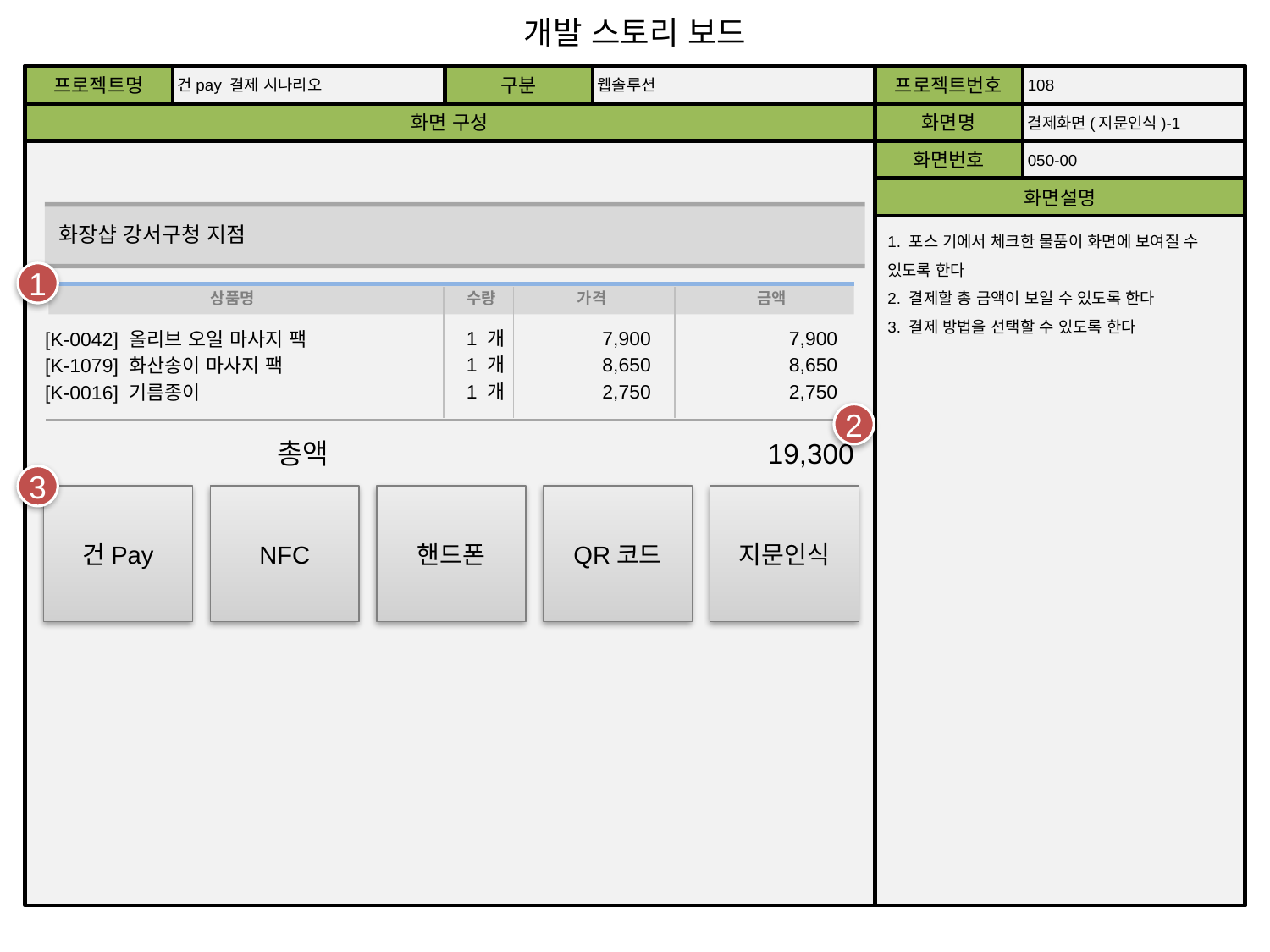

개발 스토리 보드
프로젝트명
건pay 결제 시나리오
구분
웹솔루션
프로젝트번호
108
화면 구성
화면명
결제화면(지문인식)-1
화면번호
050-00
화면설명

화장샵 강서구청 지점
1. 포스 기에서 체크한 물품이 화면에 보여질 수 있도록 한다
2. 결제할 총 금액이 보일 수 있도록 한다
3. 결제 방법을 선택할 수 있도록 한다
1

상품명
수량
가격
금액
1 개
7,900
7,900
[K-0042] 올리브 오일 마사지 팩
1 개
8,650
8,650
[K-1079] 화산송이 마사지 팩
1 개
2,750
2,750
[K-0016] 기름종이
2
총액
19,300
3
건Pay
NFC
핸드폰
QR코드
지문인식